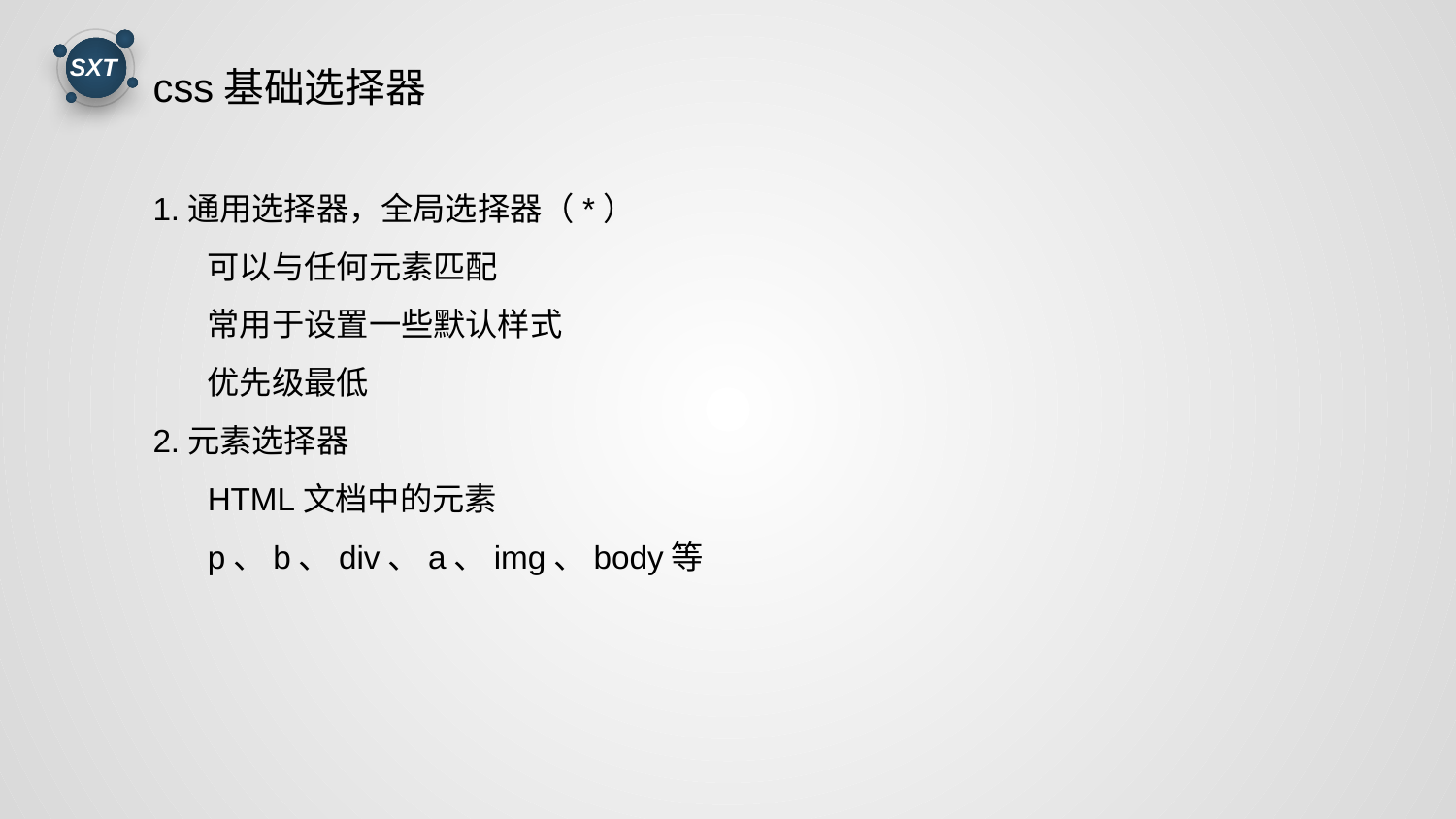

css基础选择器

1.通用选择器，全局选择器（*）
可以与任何元素匹配
常用于设置一些默认样式
优先级最低
2.元素选择器
HTML文档中的元素
p、b、div、a、img、body等